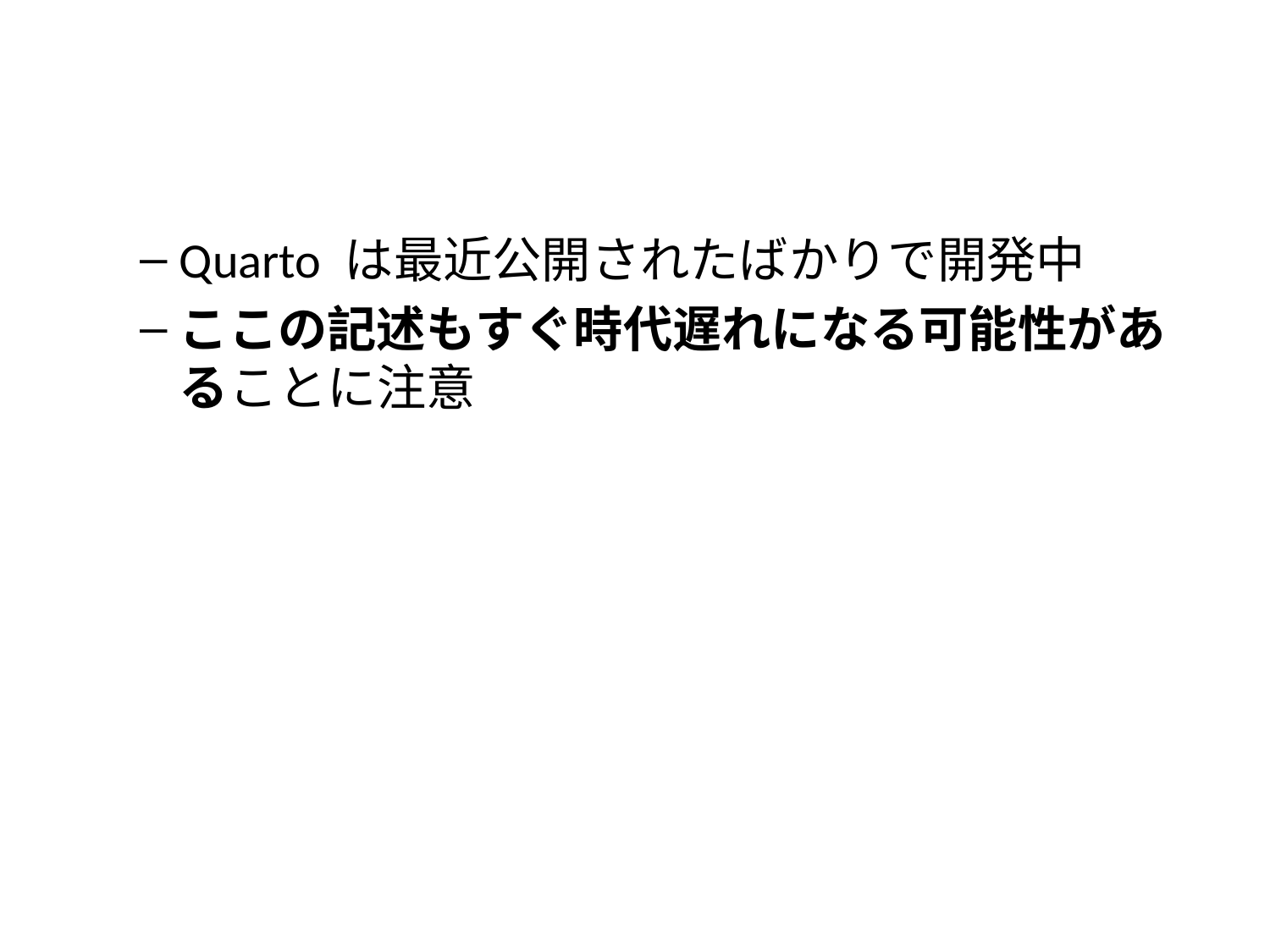

Quarto は最近公開されたばかりで開発中
ここの記述もすぐ時代遅れになる可能性があることに注意